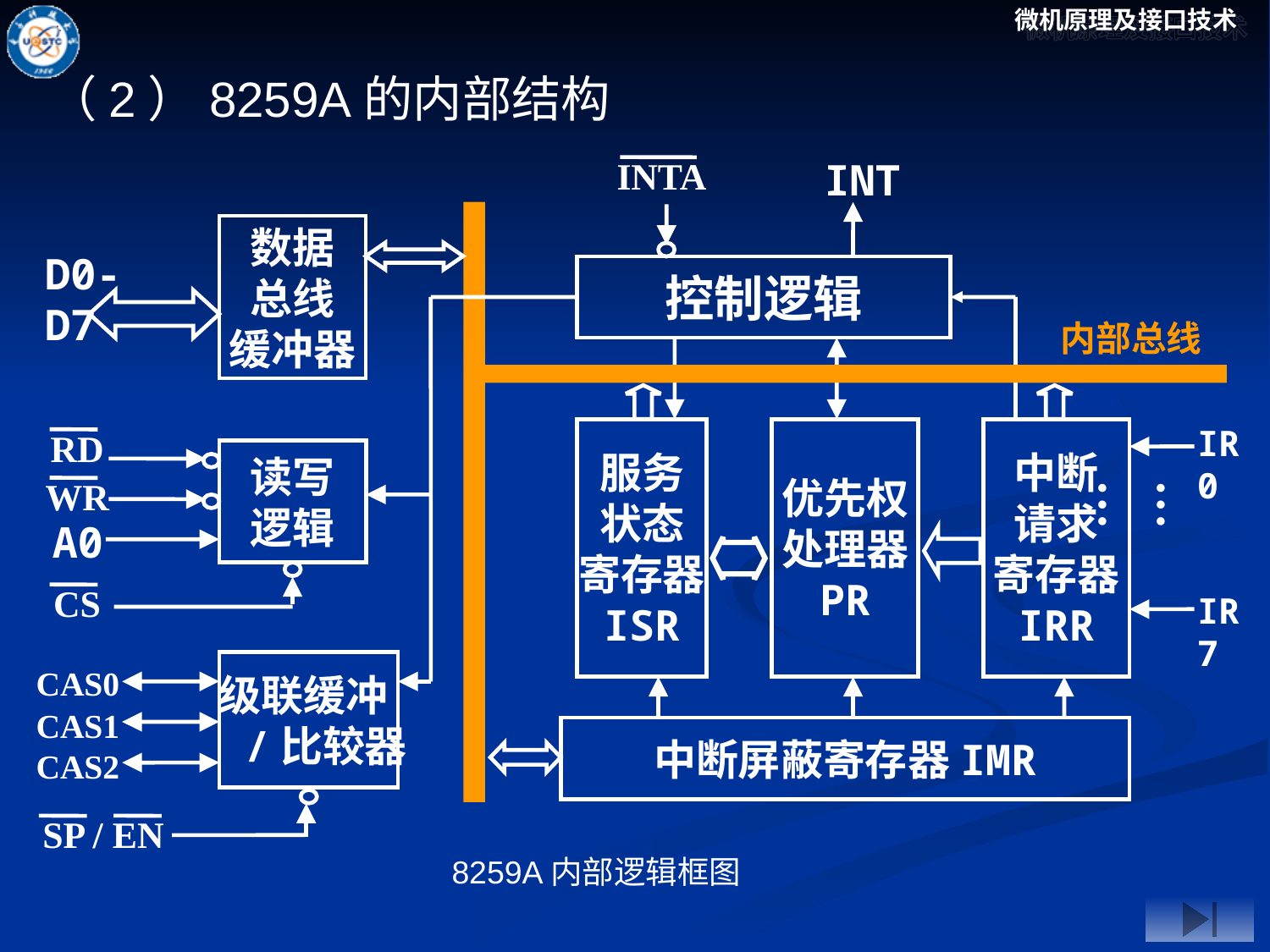

（2）8259A的内部结构

INT

INTA

内部总线

数据
总线
缓冲器
D0-D7

控制逻辑

IR0

……
IR7

服务
状态
寄存器
ISR
优先权
处理器
PR
中断
请求
寄存器
IRR
RD

WR

读写
逻辑
A0

CS

级联缓冲
 /比较器
CAS0

CAS1

CAS2

SP / EN

中断屏蔽寄存器IMR
8259A内部逻辑框图